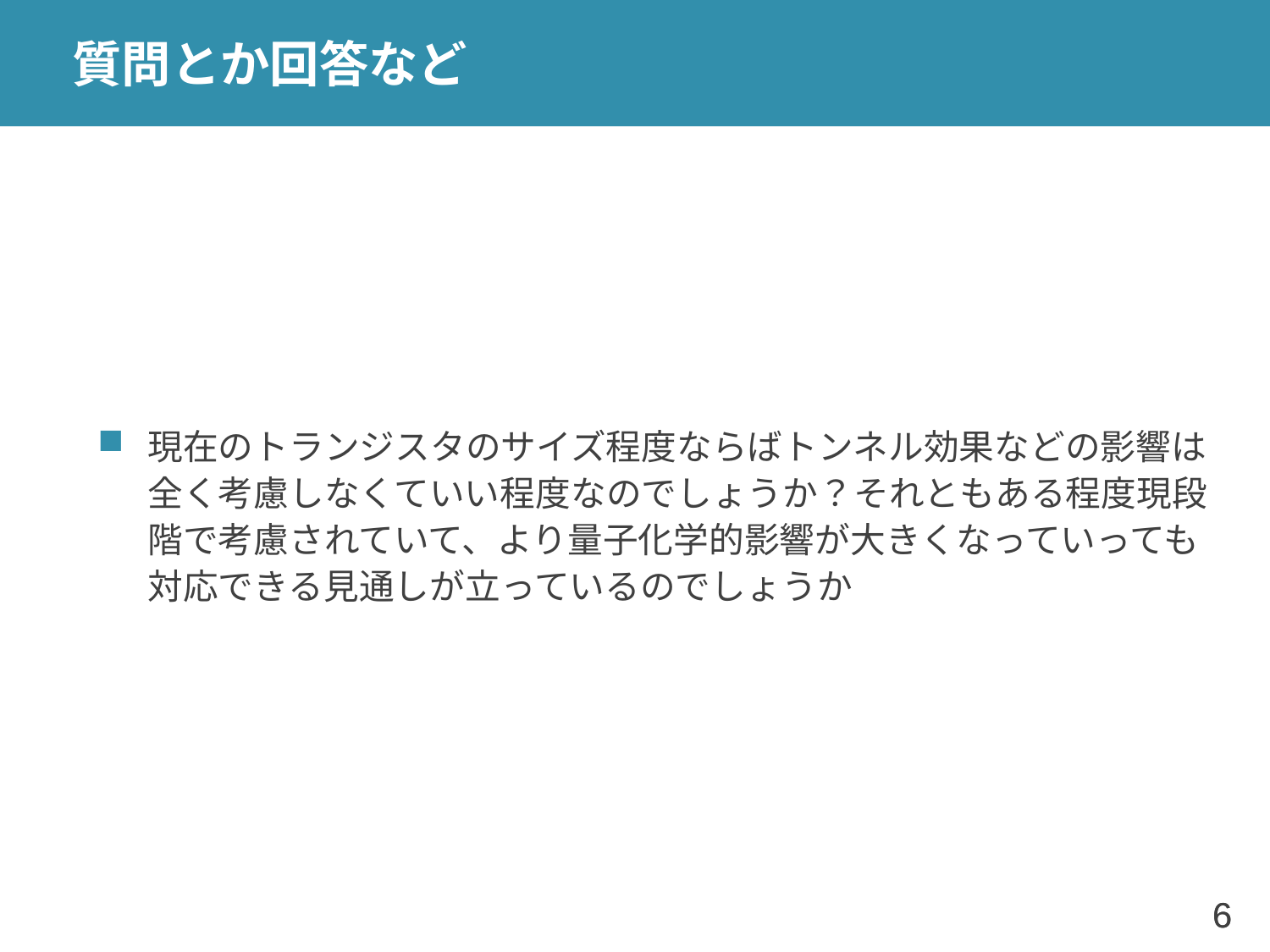

# 質問とか回答など
現在のトランジスタのサイズ程度ならばトンネル効果などの影響は全く考慮しなくていい程度なのでしょうか？それともある程度現段階で考慮されていて、より量子化学的影響が大きくなっていっても対応できる見通しが立っているのでしょうか